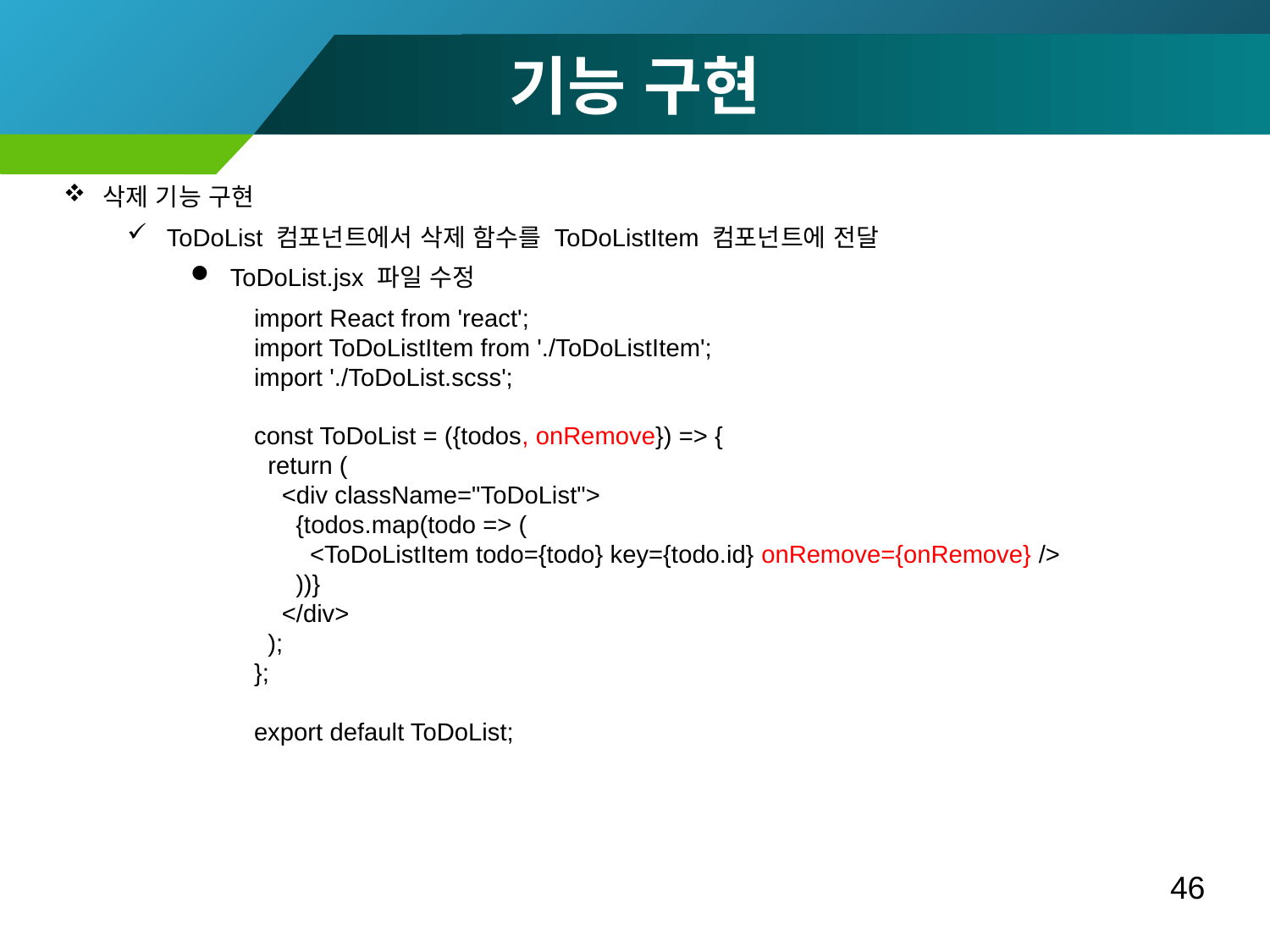

기능 구현
삭제 기능 구현
ToDoList 컴포넌트에서 삭제 함수를 ToDoListItem 컴포넌트에 전달
ToDoList.jsx 파일 수정
import React from 'react';
import ToDoListItem from './ToDoListItem';
import './ToDoList.scss';

const ToDoList = ({todos, onRemove}) => {
  return (
    <div className="ToDoList">
      {todos.map(todo => (
        <ToDoListItem todo={todo} key={todo.id} onRemove={onRemove} />
      ))}
    </div>
  );
};

export default ToDoList;

46